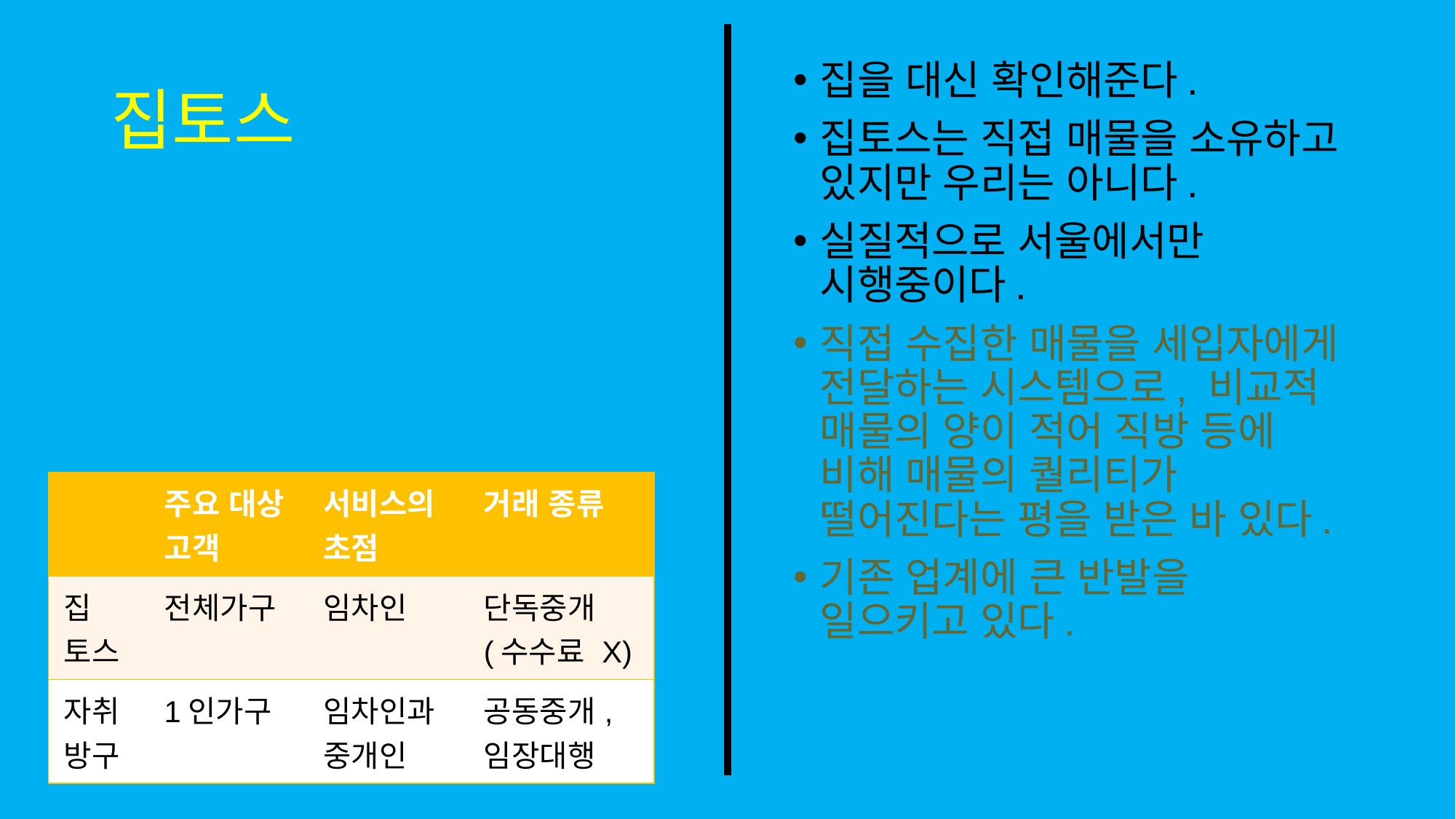

# 집토스
집을 대신 확인해준다.
집토스는 직접 매물을 소유하고 있지만 우리는 아니다.
실질적으로 서울에서만 시행중이다.
직접 수집한 매물을 세입자에게 전달하는 시스템으로, 비교적 매물의 양이 적어 직방 등에 비해 매물의 퀄리티가 떨어진다는 평을 받은 바 있다.
기존 업계에 큰 반발을 일으키고 있다.

|  | 주요 대상 고객 | 서비스의 초점 | 거래 종류 |
| --- | --- | --- | --- |
| 집 토스 | 전체가구 | 임차인 | 단독중개 (수수료 X) |
| 자취방구 | 1인가구 | 임차인과 중개인 | 공동중개, 임장대행 |